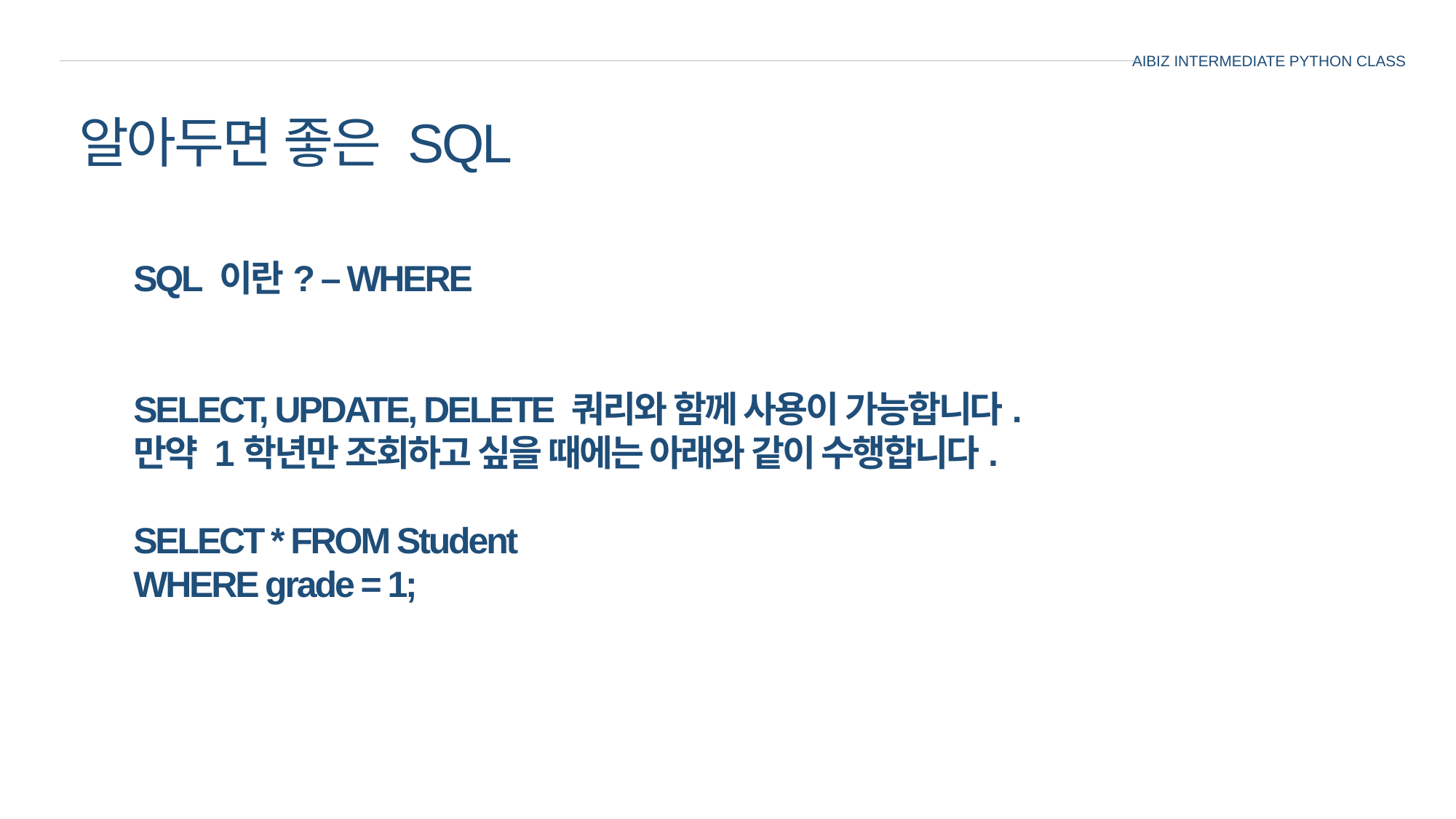

AIBIZ INTERMEDIATE PYTHON CLASS
알아두면 좋은 SQL
SQL 이란? – WHERE

SELECT, UPDATE, DELETE 쿼리와 함께 사용이 가능합니다.
만약 1학년만 조회하고 싶을 때에는 아래와 같이 수행합니다.

SELECT * FROM Student
WHERE grade = 1;